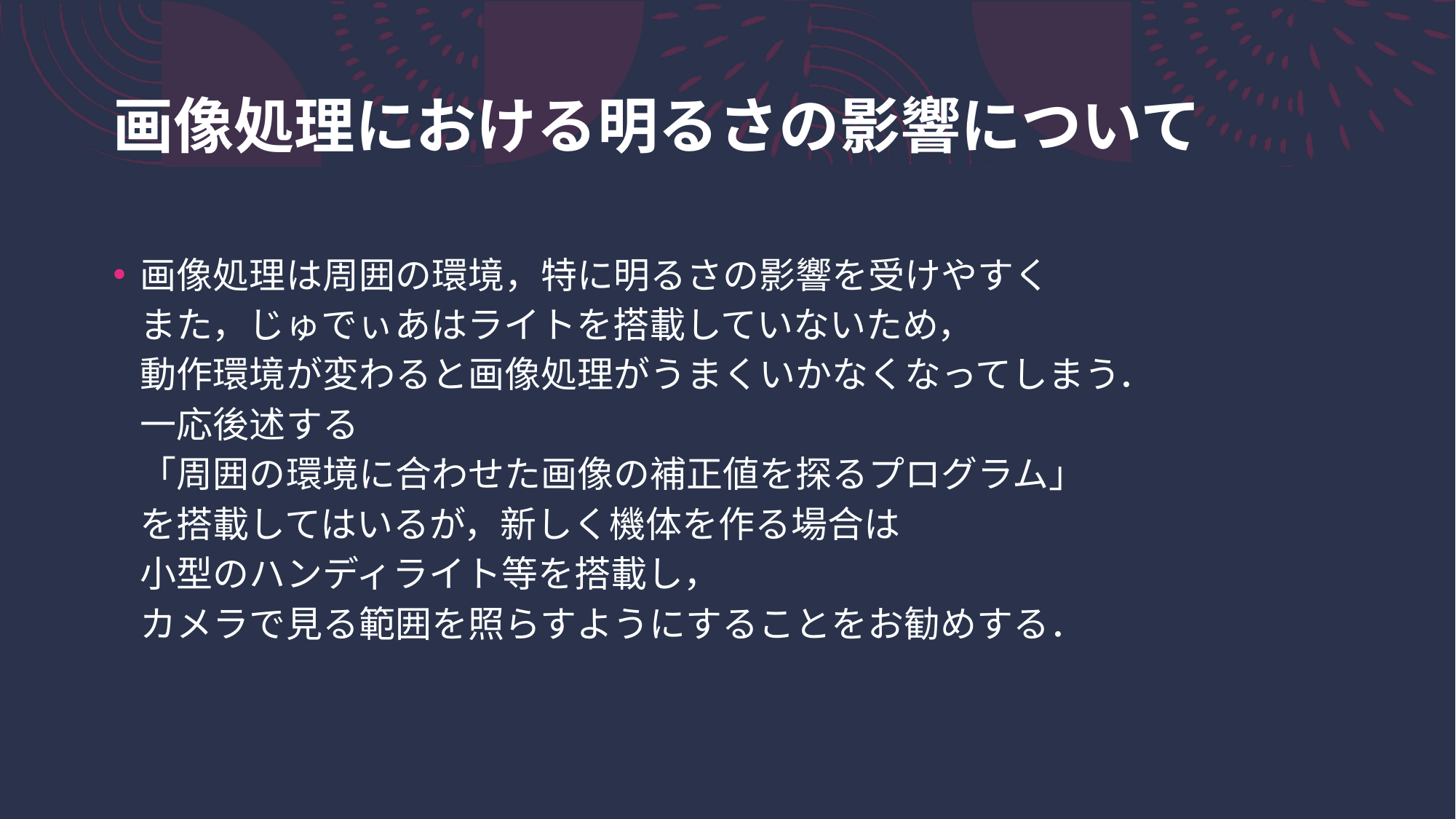

# 画像処理における明るさの影響について
画像処理は周囲の環境，特に明るさの影響を受けやすく
また，じゅでぃあはライトを搭載していないため，
動作環境が変わると画像処理がうまくいかなくなってしまう．
一応後述する
「周囲の環境に合わせた画像の補正値を探るプログラム」
を搭載してはいるが，新しく機体を作る場合は
小型のハンディライト等を搭載し，
カメラで見る範囲を照らすようにすることをお勧めする．